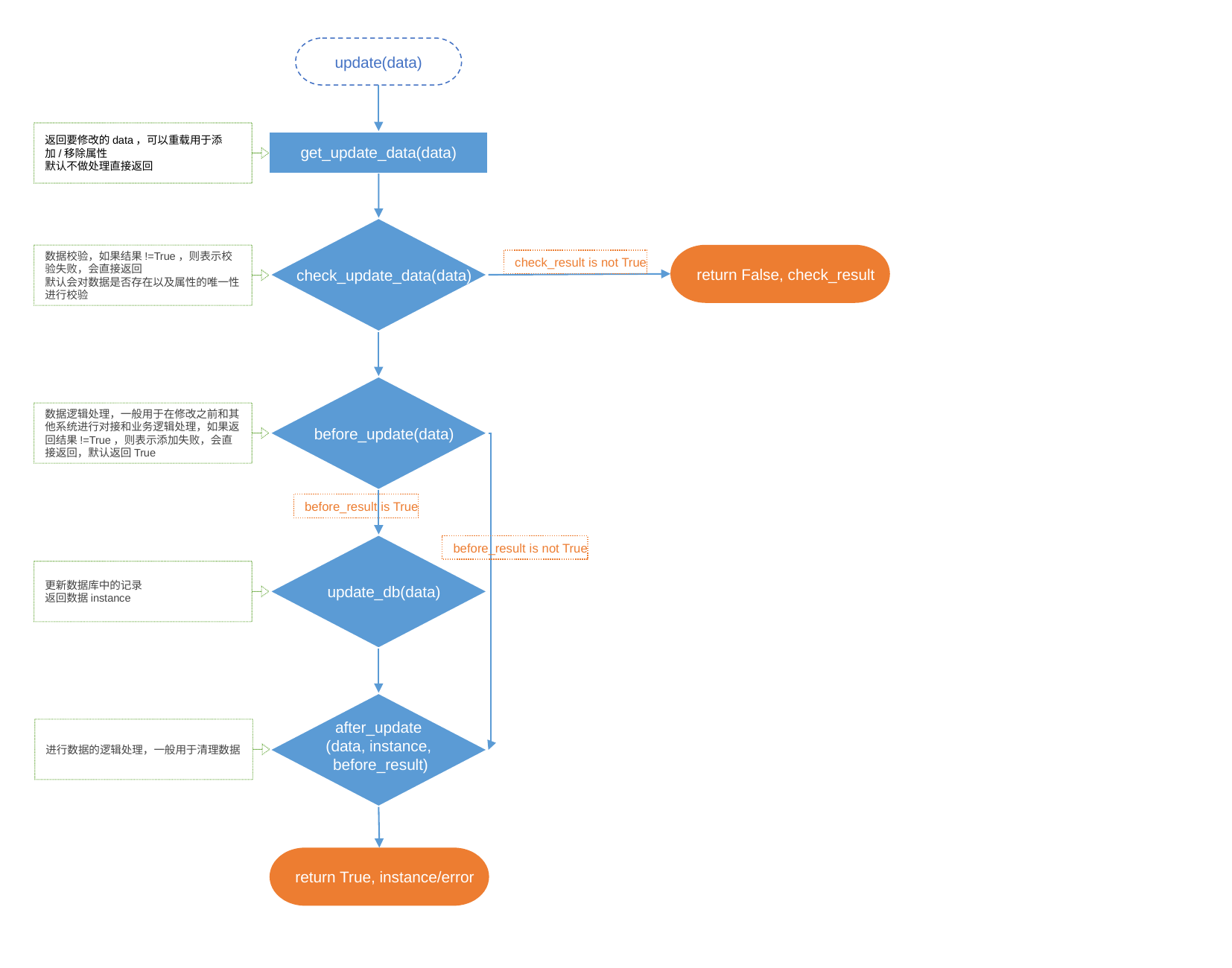

update(data)
返回要修改的data，可以重载用于添加/移除属性
默认不做处理直接返回
get_update_data(data)
check_update_data(data)
return False, check_result
数据校验，如果结果!=True，则表示校验失败，会直接返回
默认会对数据是否存在以及属性的唯一性进行校验
check_result is not True
before_update(data)
数据逻辑处理，一般用于在修改之前和其他系统进行对接和业务逻辑处理，如果返回结果!=True，则表示添加失败，会直接返回，默认返回True
before_result is True
update_db(data)
before_result is not True
更新数据库中的记录
返回数据instance
after_update
(data, instance,
 before_result)
进行数据的逻辑处理，一般用于清理数据
return True, instance/error